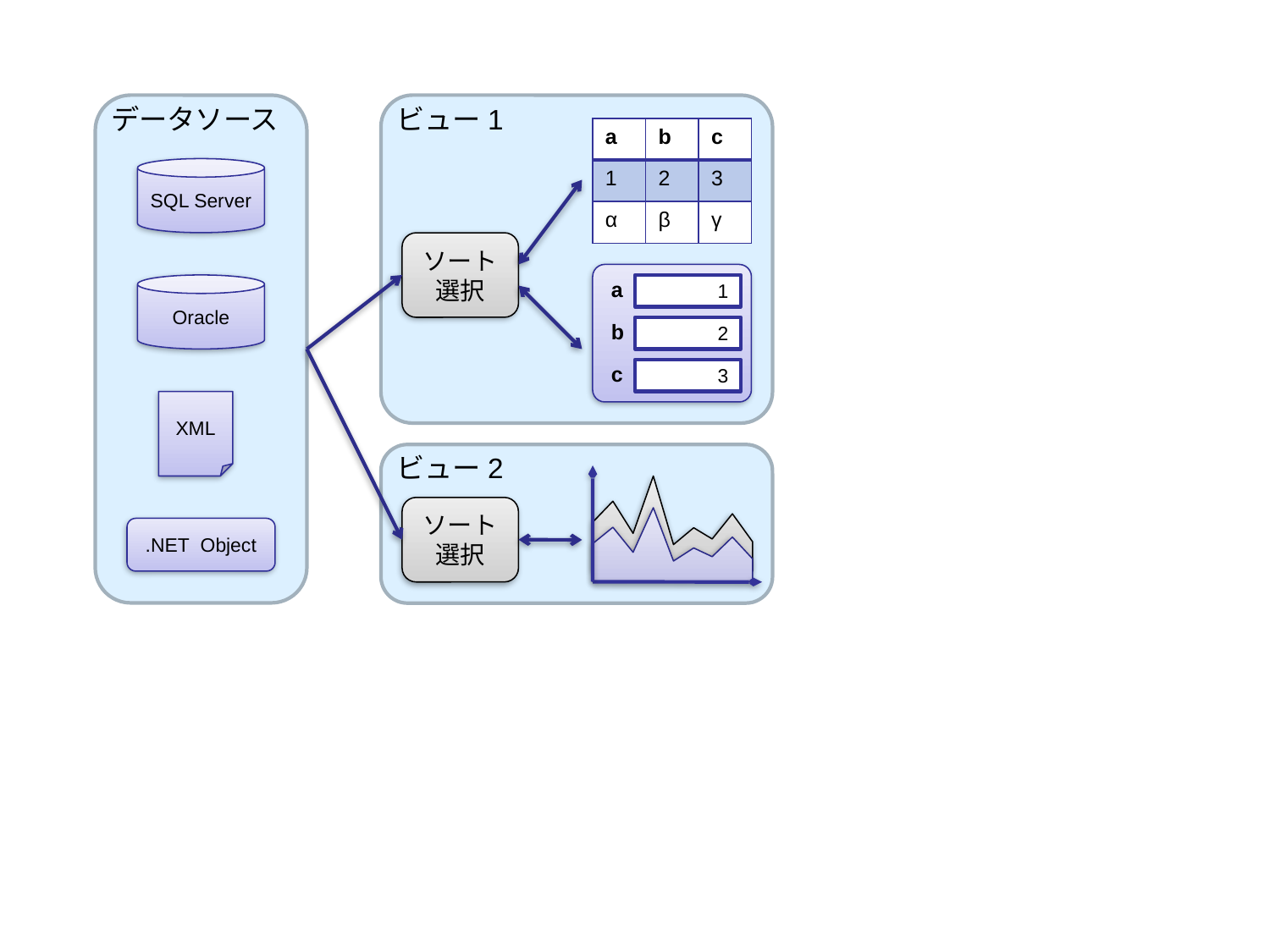

データソース

ビュー1
| a | b | c |
| --- | --- | --- |
| 1 | 2 | 3 |
| α | β | γ |
SQL Server
ソート
選択

a
1
b
2
c
3
Oracle
XML
ビュー2

ソート
選択
.NET  Object